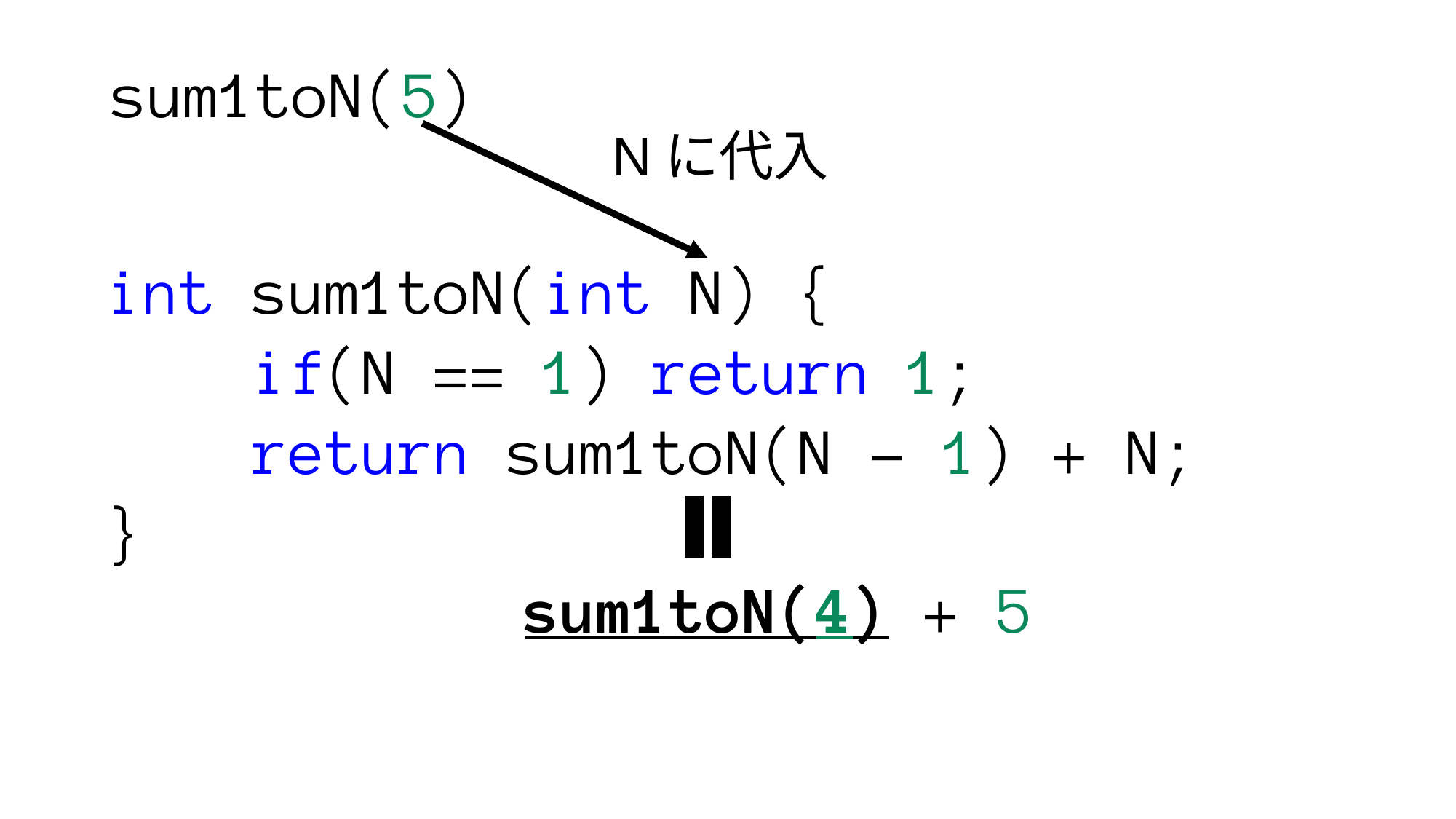

sum1toN(5)
Nに代入
int sum1toN(int N) {
    if(N == 1) return 1;
    return sum1toN(N - 1) + N;
}

sum1toN(4) + 5